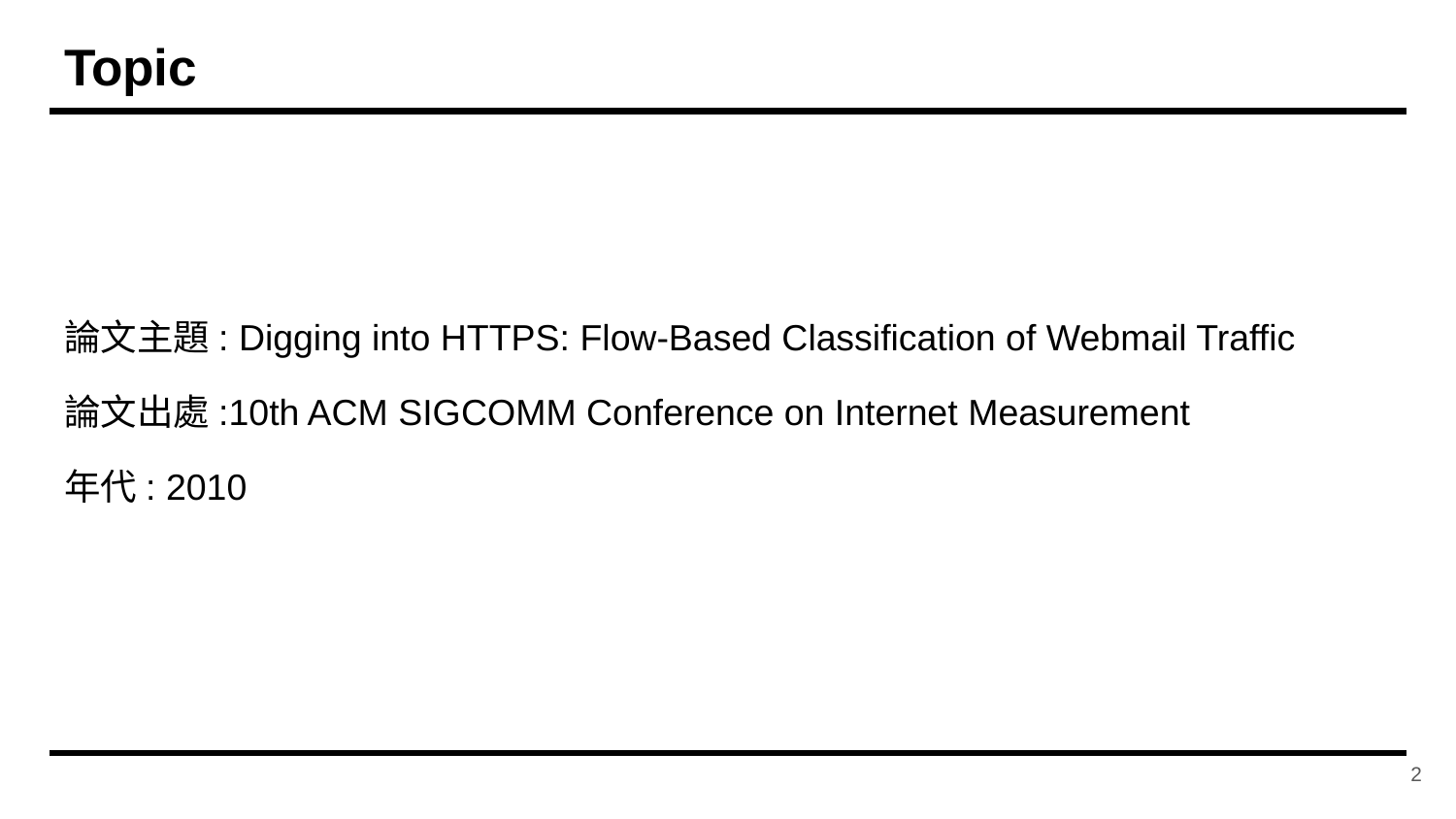

# Topic

論文主題: Digging into HTTPS: Flow-Based Classification of Webmail Traffic
論文出處:10th ACM SIGCOMM Conference on Internet Measurement
年代: 2010

2